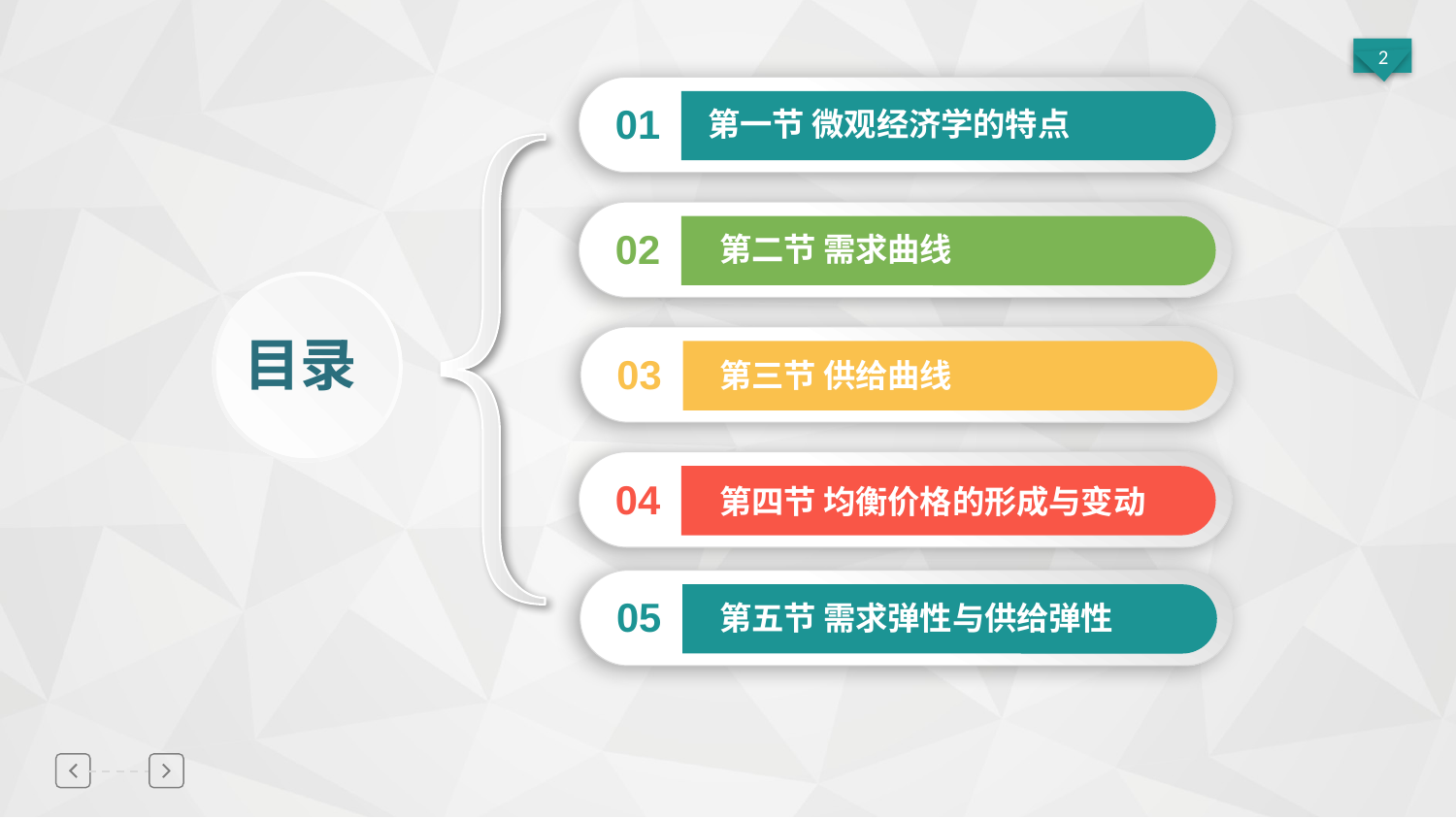

01
第一节 微观经济学的特点

02
第二节 需求曲线

03
第三节 供给曲线

目录

04
第四节 均衡价格的形成与变动

05
第五节 需求弹性与供给弹性